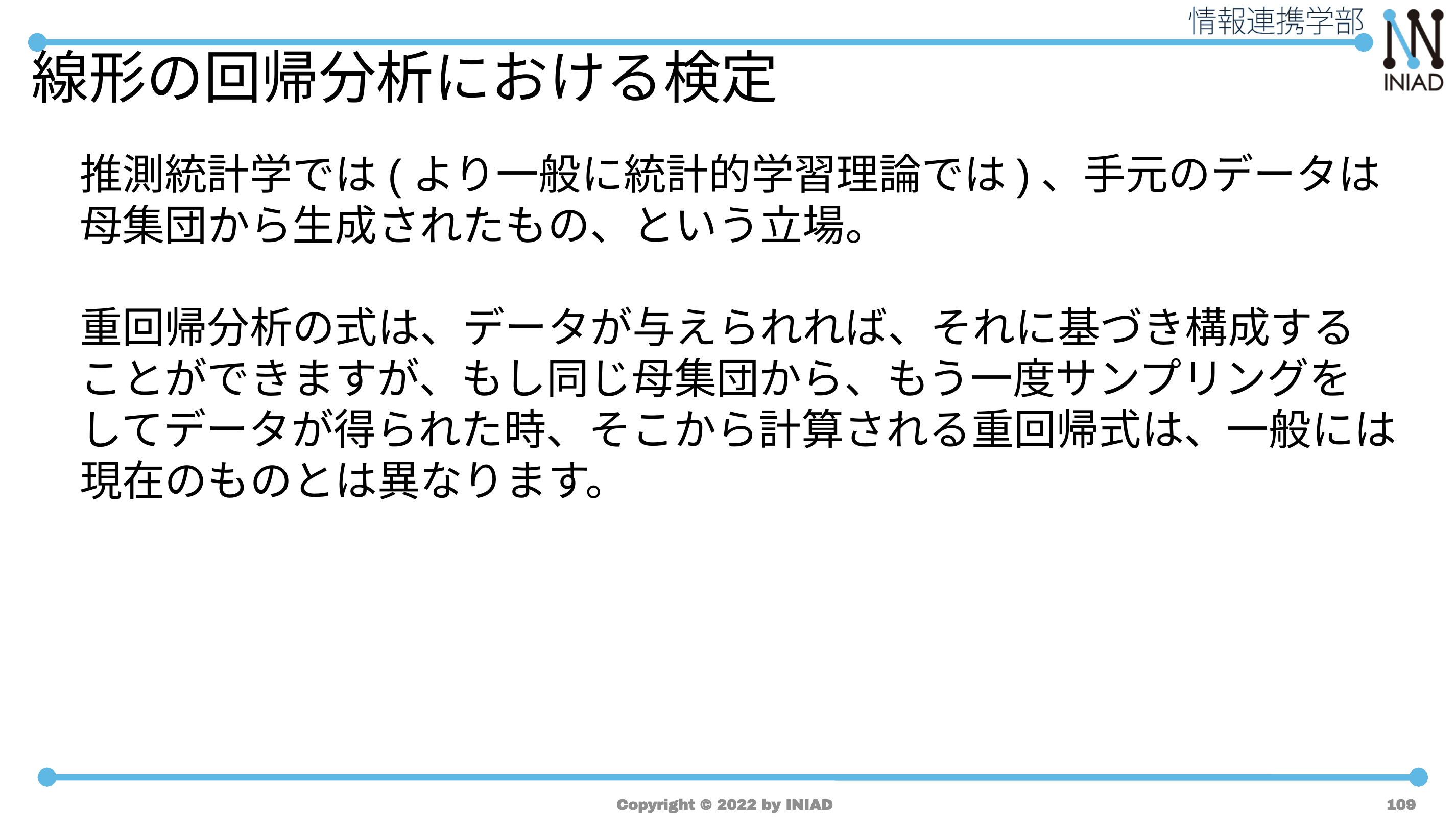

# 線形の回帰分析における検定
推測統計学では(より一般に統計的学習理論では)、手元のデータは
母集団から生成されたもの、という立場。

重回帰分析の式は、データが与えられれば、それに基づき構成する
ことができますが、もし同じ母集団から、もう一度サンプリングを
してデータが得られた時、そこから計算される重回帰式は、一般には
現在のものとは異なります。
Copyright © 2022 by INIAD
109